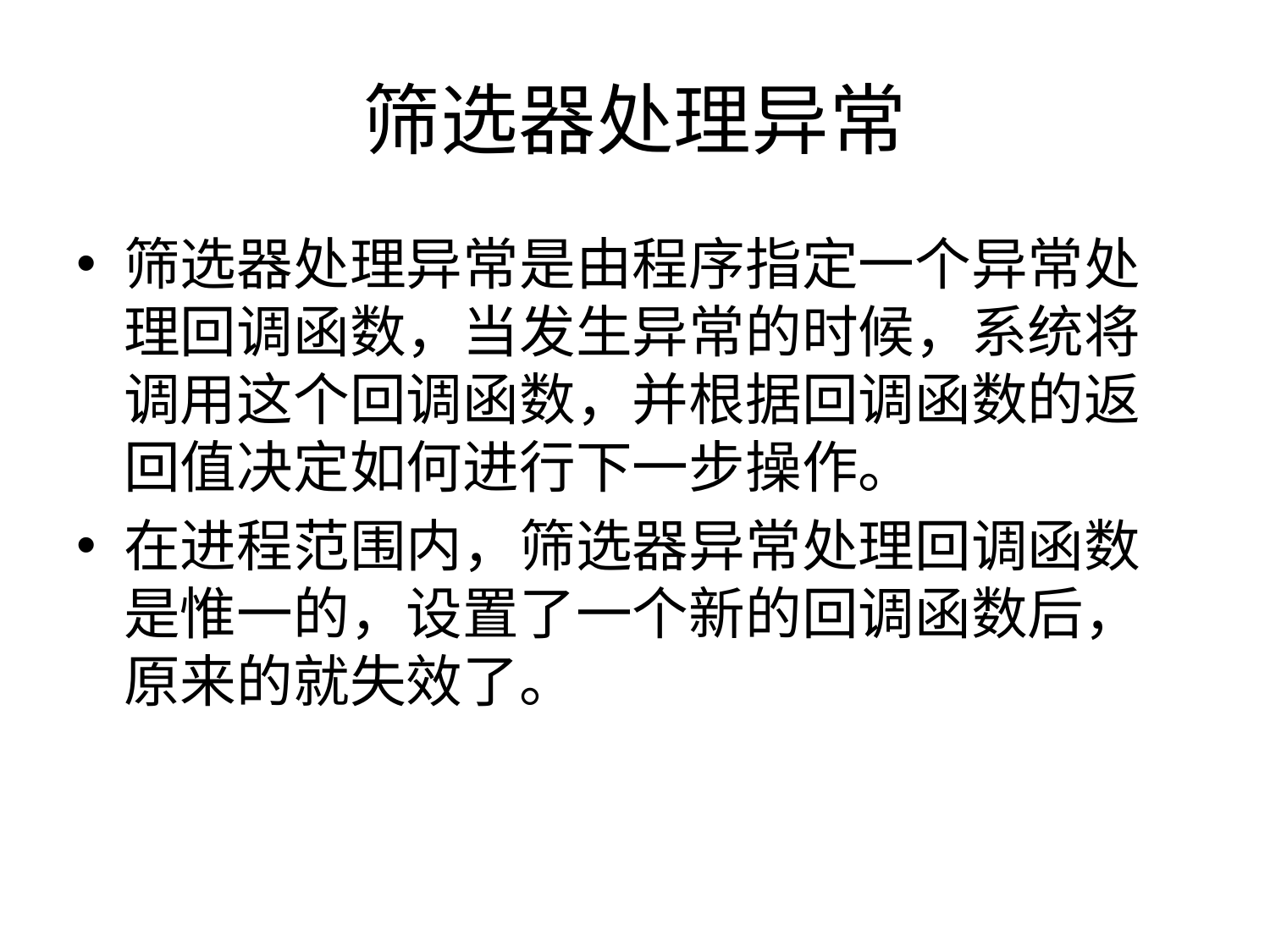

# 筛选器处理异常
筛选器处理异常是由程序指定一个异常处理回调函数，当发生异常的时候，系统将调用这个回调函数，并根据回调函数的返回值决定如何进行下一步操作。
在进程范围内，筛选器异常处理回调函数是惟一的，设置了一个新的回调函数后，原来的就失效了。